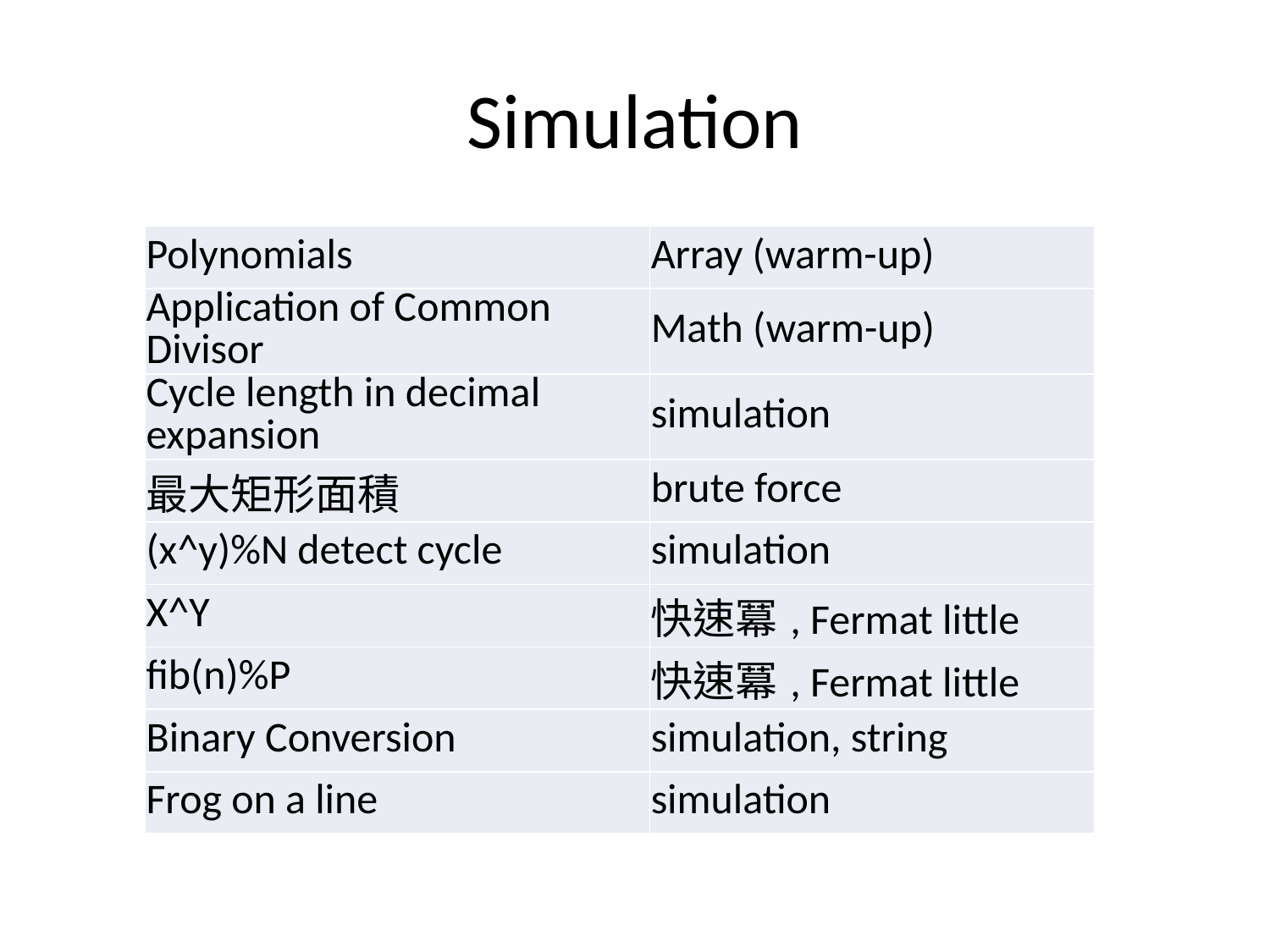

# Simulation
| Polynomials | Array (warm-up) |
| --- | --- |
| Application of Common Divisor | Math (warm-up) |
| Cycle length in decimal expansion | simulation |
| 最大矩形面積 | brute force |
| (x^y)%N detect cycle | simulation |
| X^Y | 快速冪, Fermat little |
| fib(n)%P | 快速冪, Fermat little |
| Binary Conversion | simulation, string |
| Frog on a line | simulation |